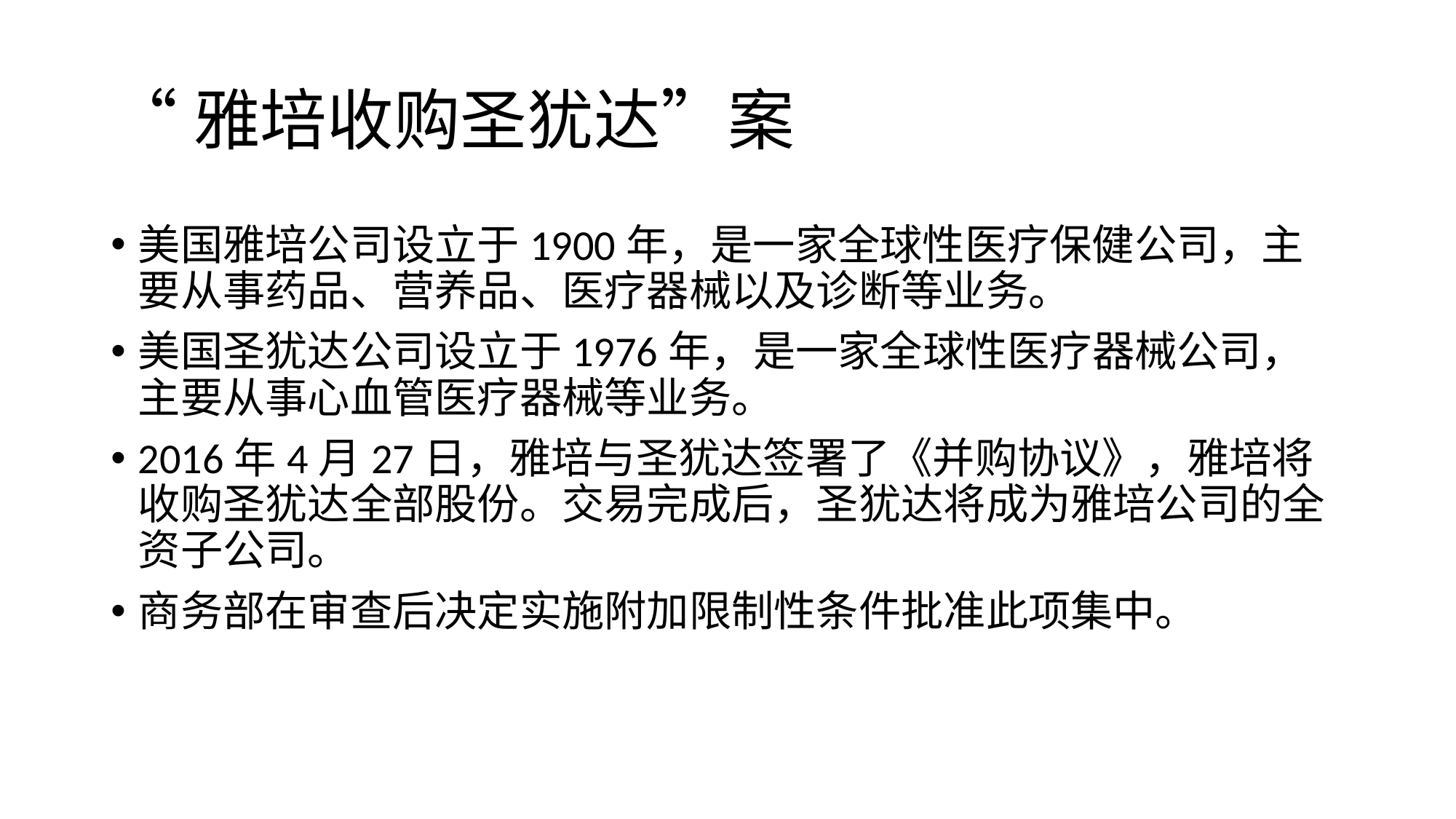

# “雅培收购圣犹达”案
美国雅培公司设立于1900年，是一家全球性医疗保健公司，主要从事药品、营养品、医疗器械以及诊断等业务。
美国圣犹达公司设立于1976年，是一家全球性医疗器械公司，主要从事心血管医疗器械等业务。
2016年4月27日，雅培与圣犹达签署了《并购协议》，雅培将收购圣犹达全部股份。交易完成后，圣犹达将成为雅培公司的全资子公司。
商务部在审查后决定实施附加限制性条件批准此项集中。